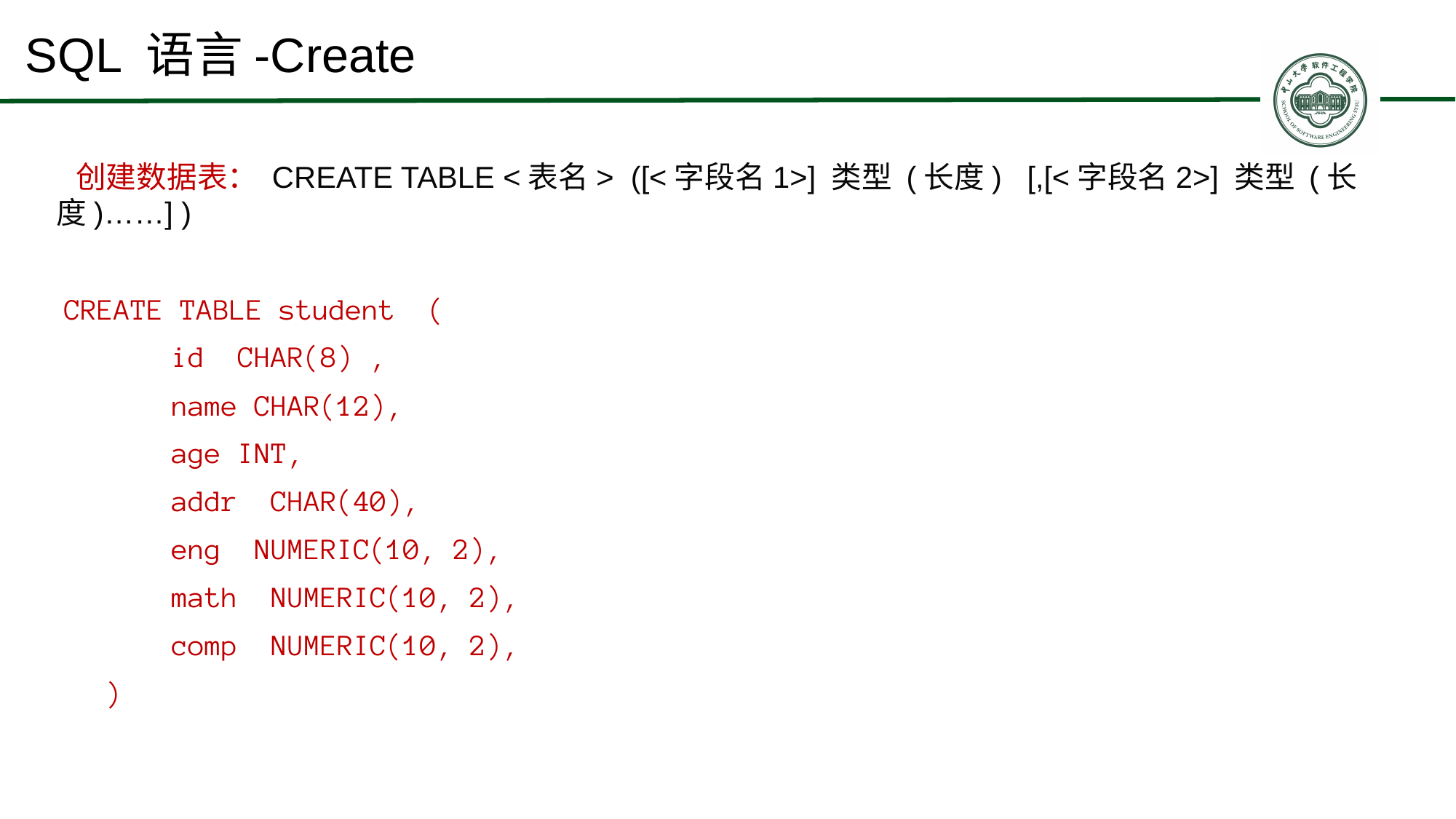

# SQL 语言-Create
 创建数据表： CREATE TABLE <表名>  ([<字段名1>] 类型 (长度)   [,[<字段名2>] 类型 (长度)……] )

 CREATE TABLE student  (
       id  CHAR(8) ,
       name CHAR(12),
       age INT,
       addr  CHAR(40),
       eng  NUMERIC(10, 2),
       math  NUMERIC(10, 2),
       comp  NUMERIC(10, 2),
   )